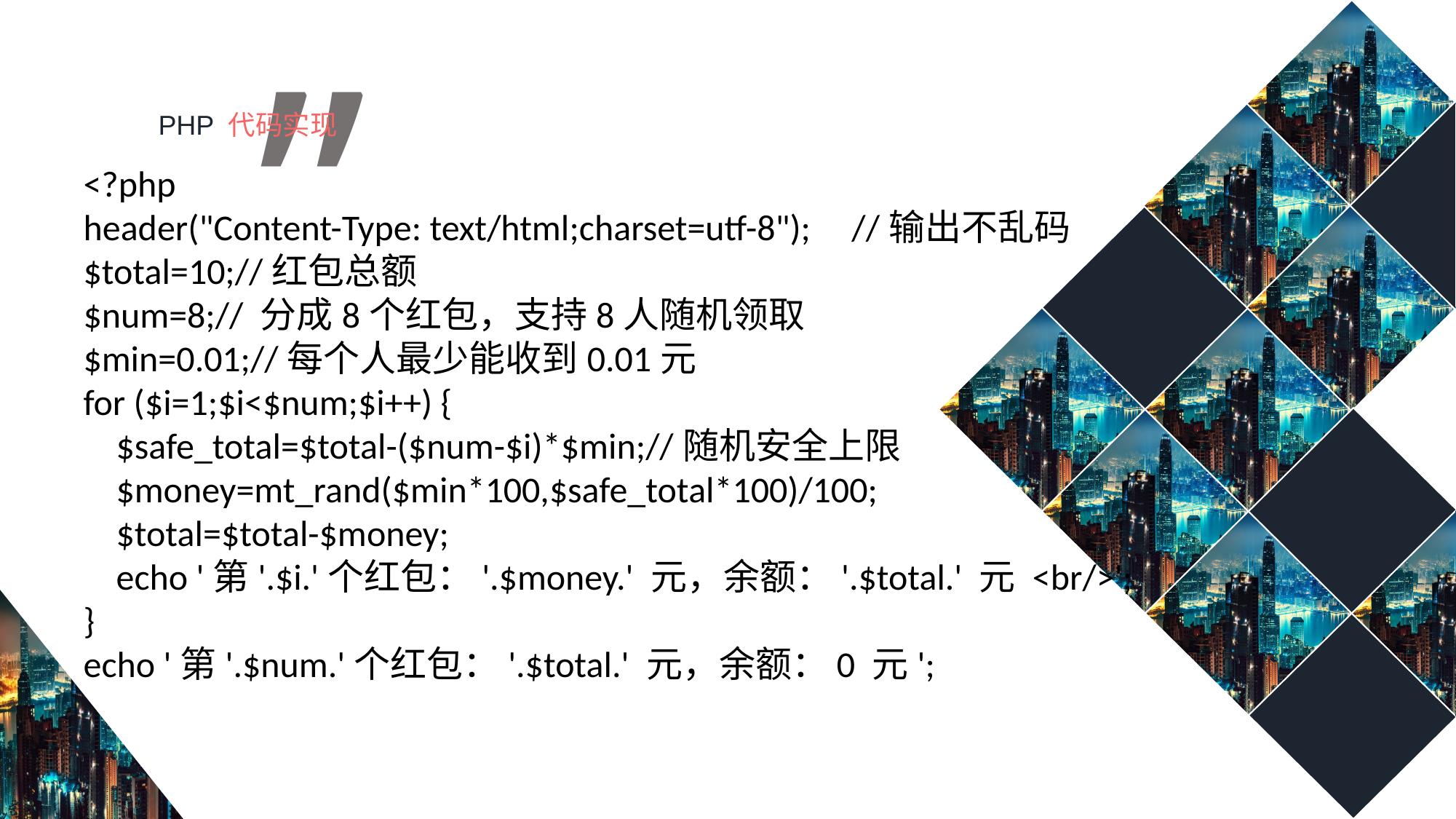

“ ”

PHP 代码实现
<?php
header("Content-Type: text/html;charset=utf-8");     //输出不乱码
$total=10;//红包总额
$num=8;// 分成8个红包，支持8人随机领取
$min=0.01;//每个人最少能收到0.01元
for ($i=1;$i<$num;$i++) {
    $safe_total=$total-($num-$i)*$min;//随机安全上限
    $money=mt_rand($min*100,$safe_total*100)/100;
    $total=$total-$money;
    echo '第'.$i.'个红包：'.$money.' 元，余额：'.$total.' 元 <br/>';
}
echo '第'.$num.'个红包：'.$total.' 元，余额：0 元';